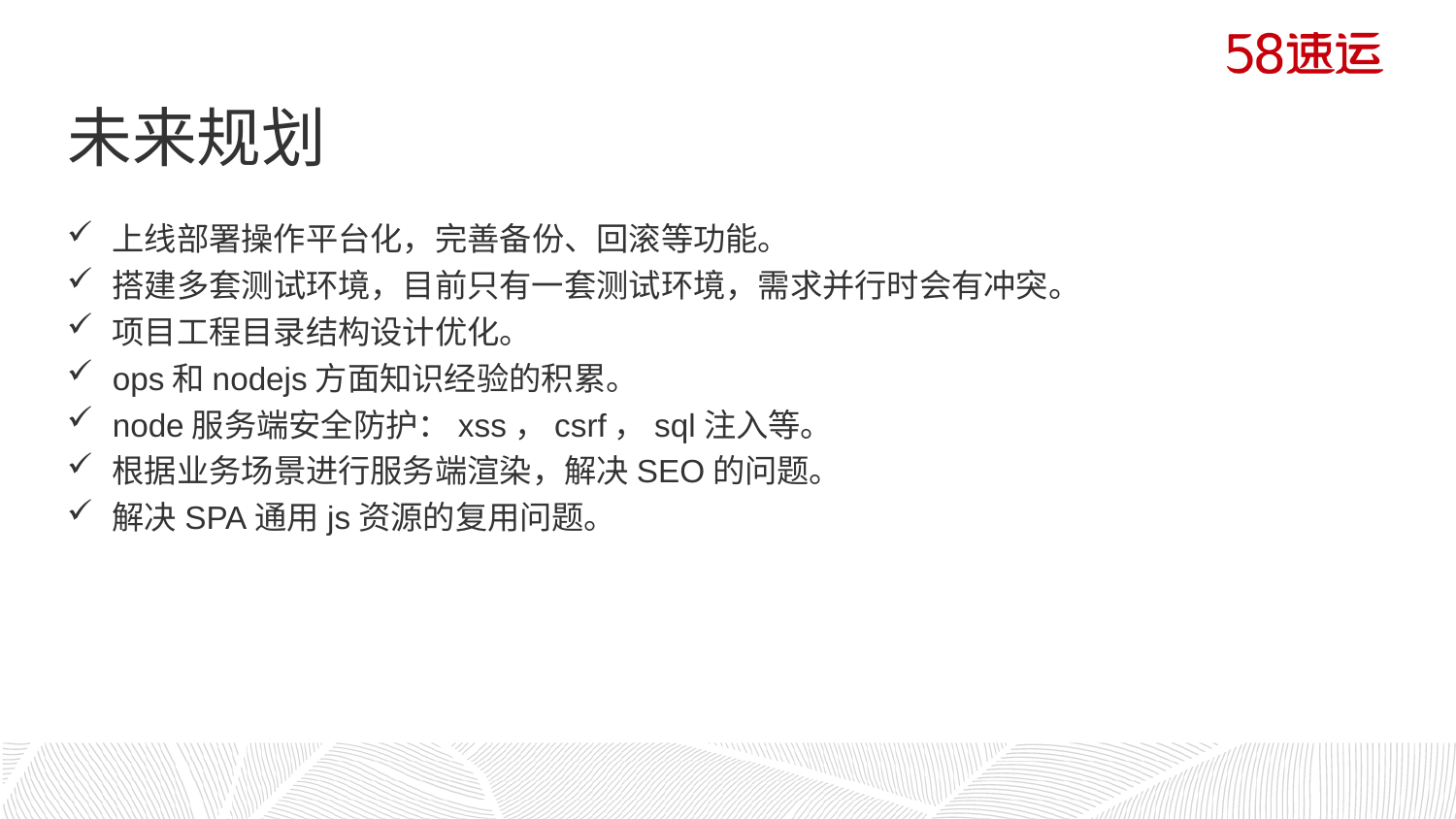

未来规划
上线部署操作平台化，完善备份、回滚等功能。
搭建多套测试环境，目前只有一套测试环境，需求并行时会有冲突。
项目工程目录结构设计优化。
ops和nodejs方面知识经验的积累。
node服务端安全防护：xss，csrf，sql注入等。
根据业务场景进行服务端渲染，解决SEO的问题。
解决SPA通用js资源的复用问题。